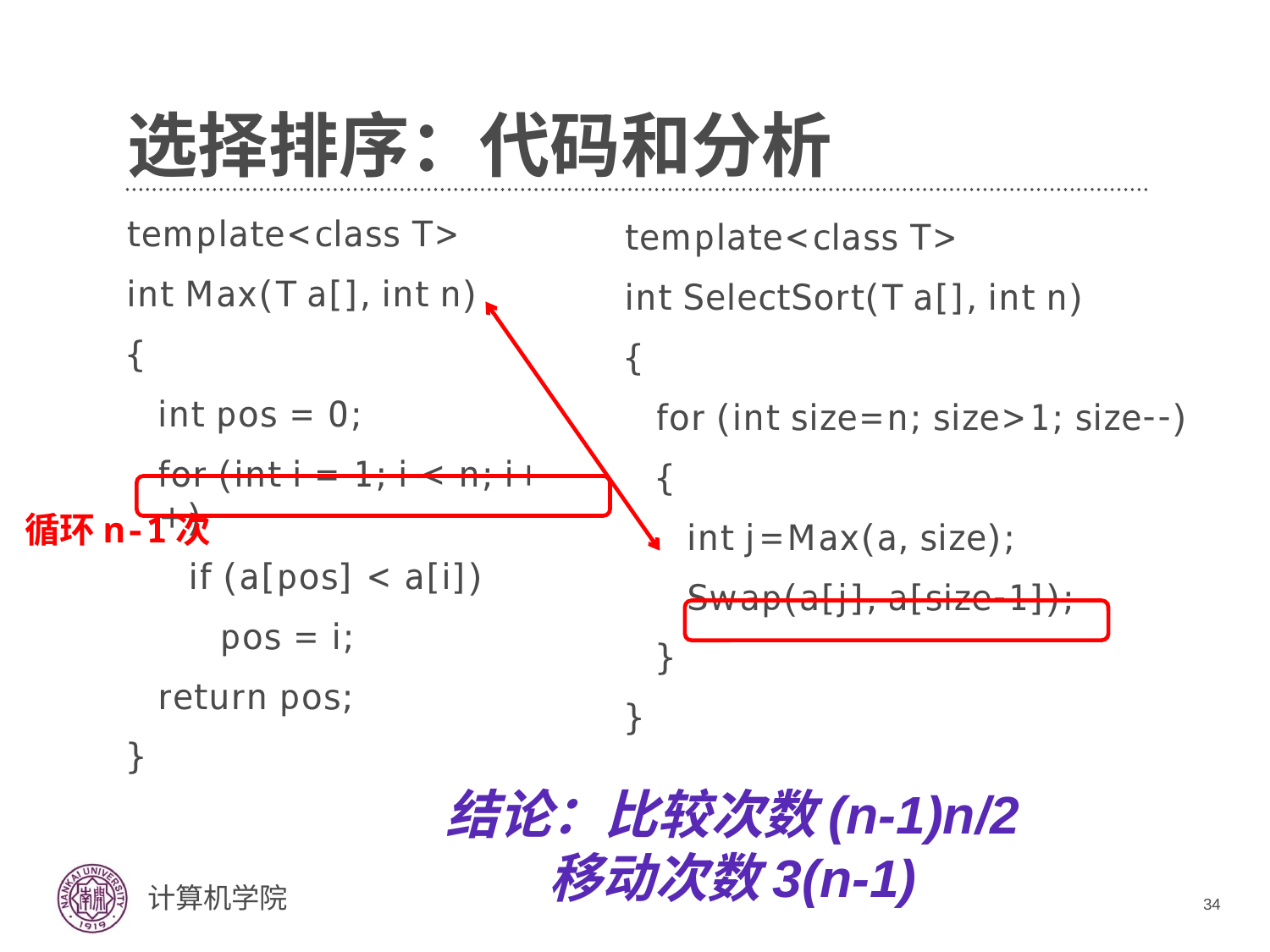

# 选择排序：代码和分析
template<class T>
int Max(T a[], int n)
{
   int pos = 0;
   for (int i = 1; i < n; i++)
      if (a[pos] < a[i])
         pos = i;
   return pos;
}

template<class T>
int SelectSort(T a[], int n)
{
   for (int size=n; size>1; size--)
   {
      int j=Max(a, size);
      Swap(a[j], a[size-1]);
   }
}

循环n-1次

结论：比较次数(n-1)n/2
移动次数3(n-1)
34